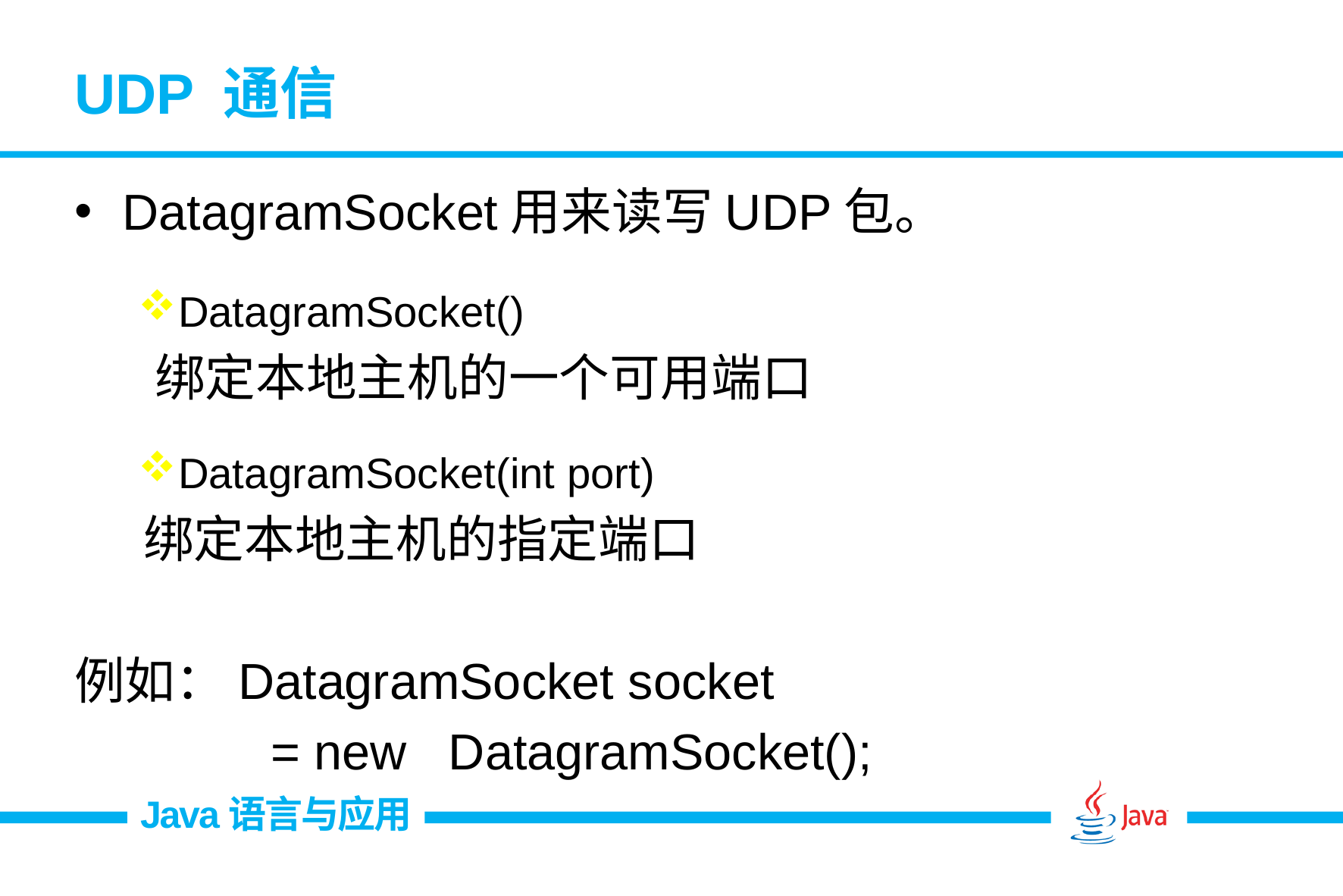

# UDP 通信
DatagramSocket用来读写UDP包。

DatagramSocket()
      绑定本地主机的一个可用端口

DatagramSocket(int port)
     绑定本地主机的指定端口

例如：DatagramSocket socket
              = new   DatagramSocket();